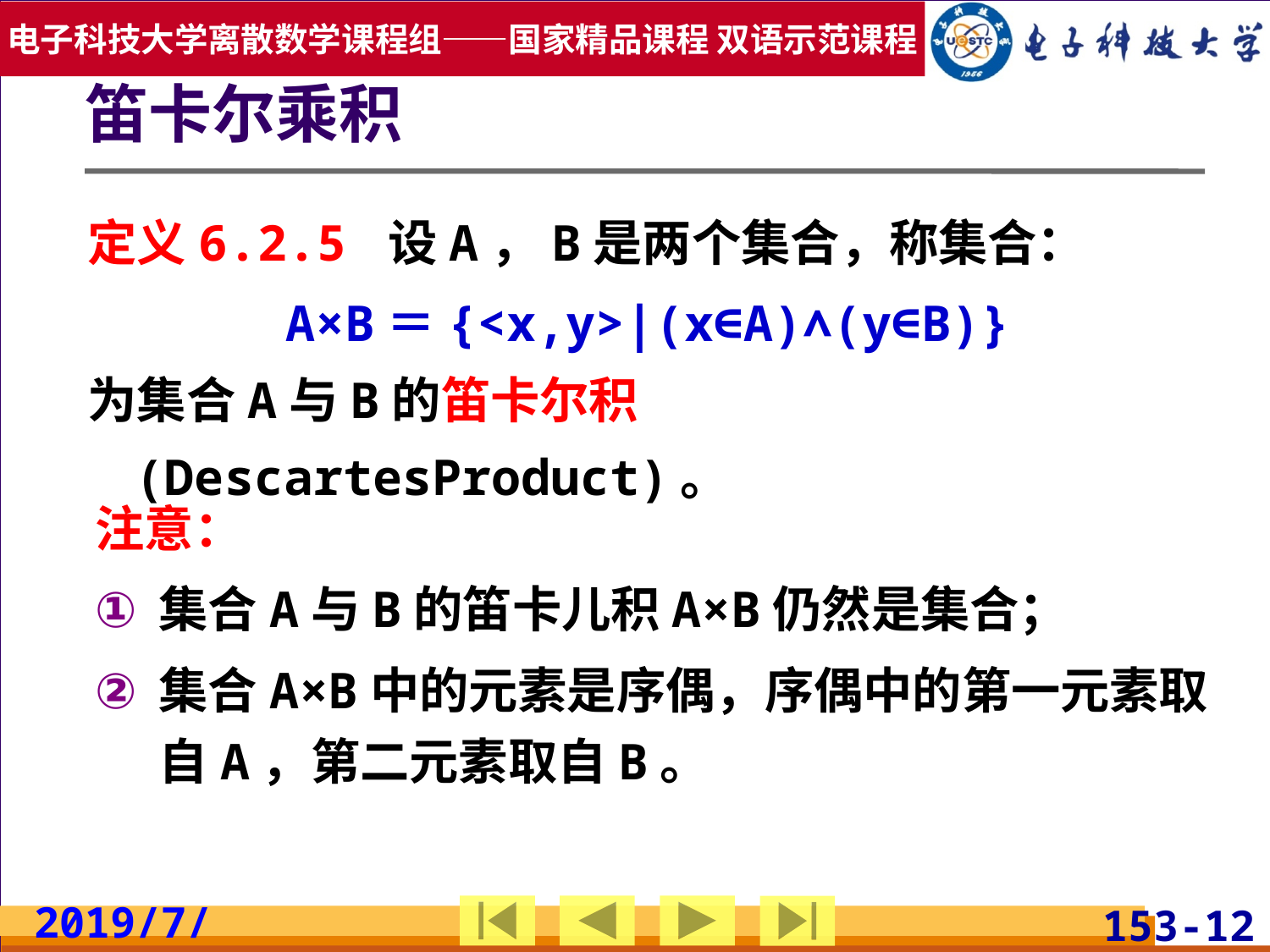

# 笛卡尔乘积
定义6.2.5 设A，B是两个集合，称集合：
A×B＝{<x,y>|(x∈A)∧(y∈B)}
为集合A与B的笛卡尔积(DescartesProduct)。
注意：
集合A与B的笛卡儿积A×B仍然是集合；
集合A×B中的元素是序偶，序偶中的第一元素取自A，第二元素取自B。
2019/7/3